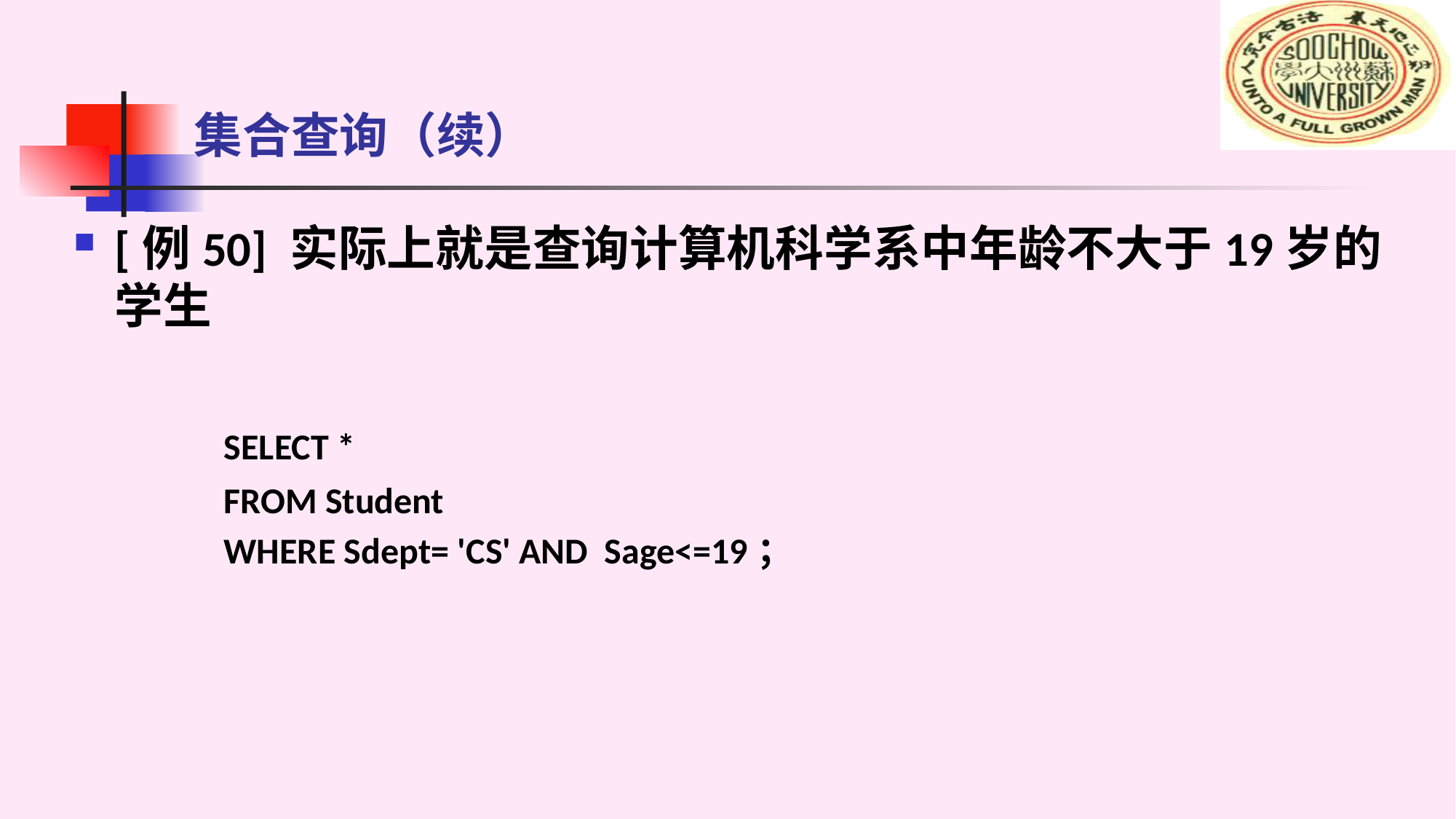

# 集合查询（续）
[例50] 实际上就是查询计算机科学系中年龄不大于19岁的学生

		SELECT *
        	FROM Student
        	WHERE Sdept= 'CS' AND  Sage<=19；